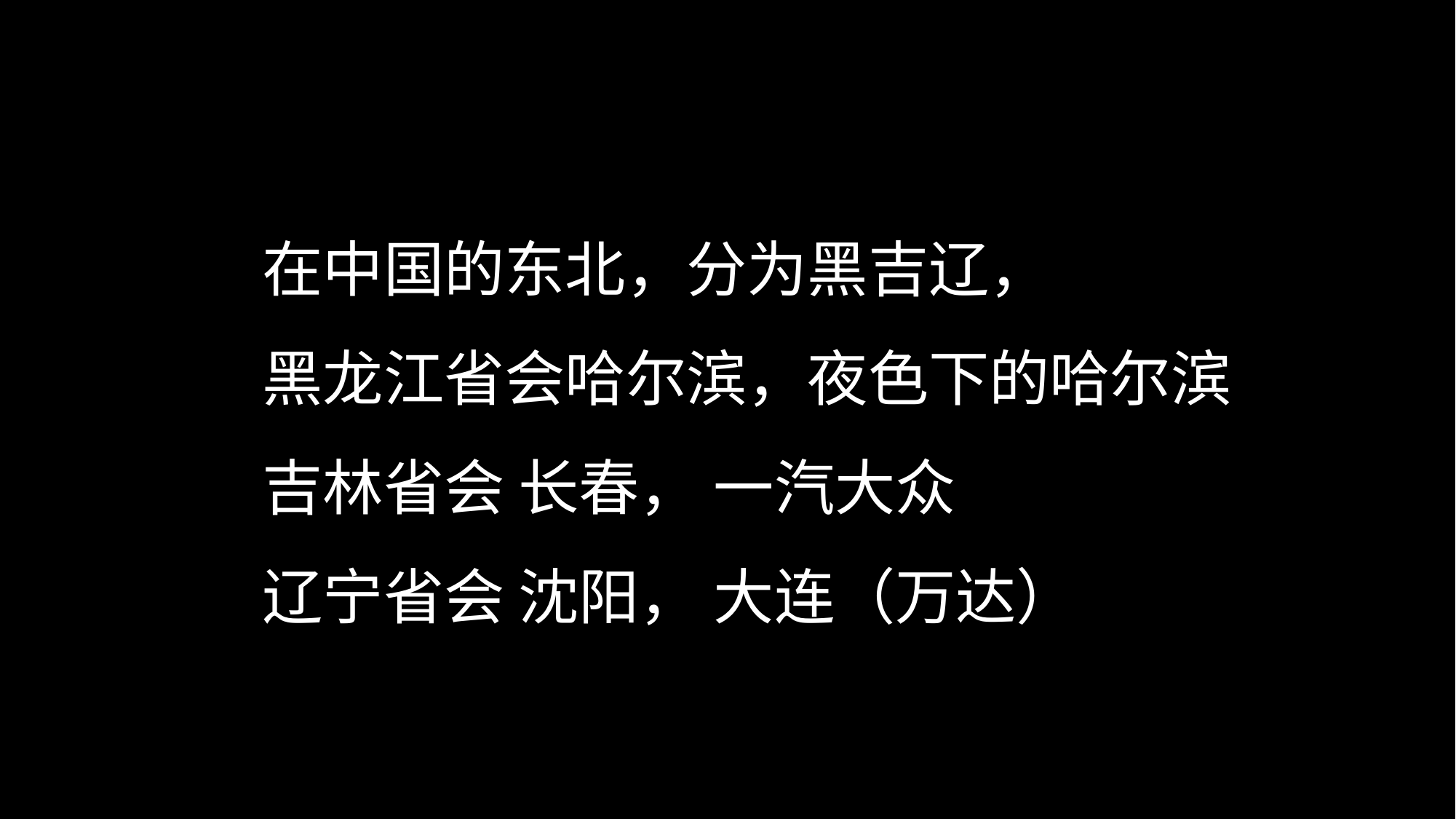

在中国的东北，分为黑吉辽，
黑龙江省会哈尔滨，夜色下的哈尔滨
吉林省会 长春， 一汽大众
辽宁省会 沈阳， 大连（万达）